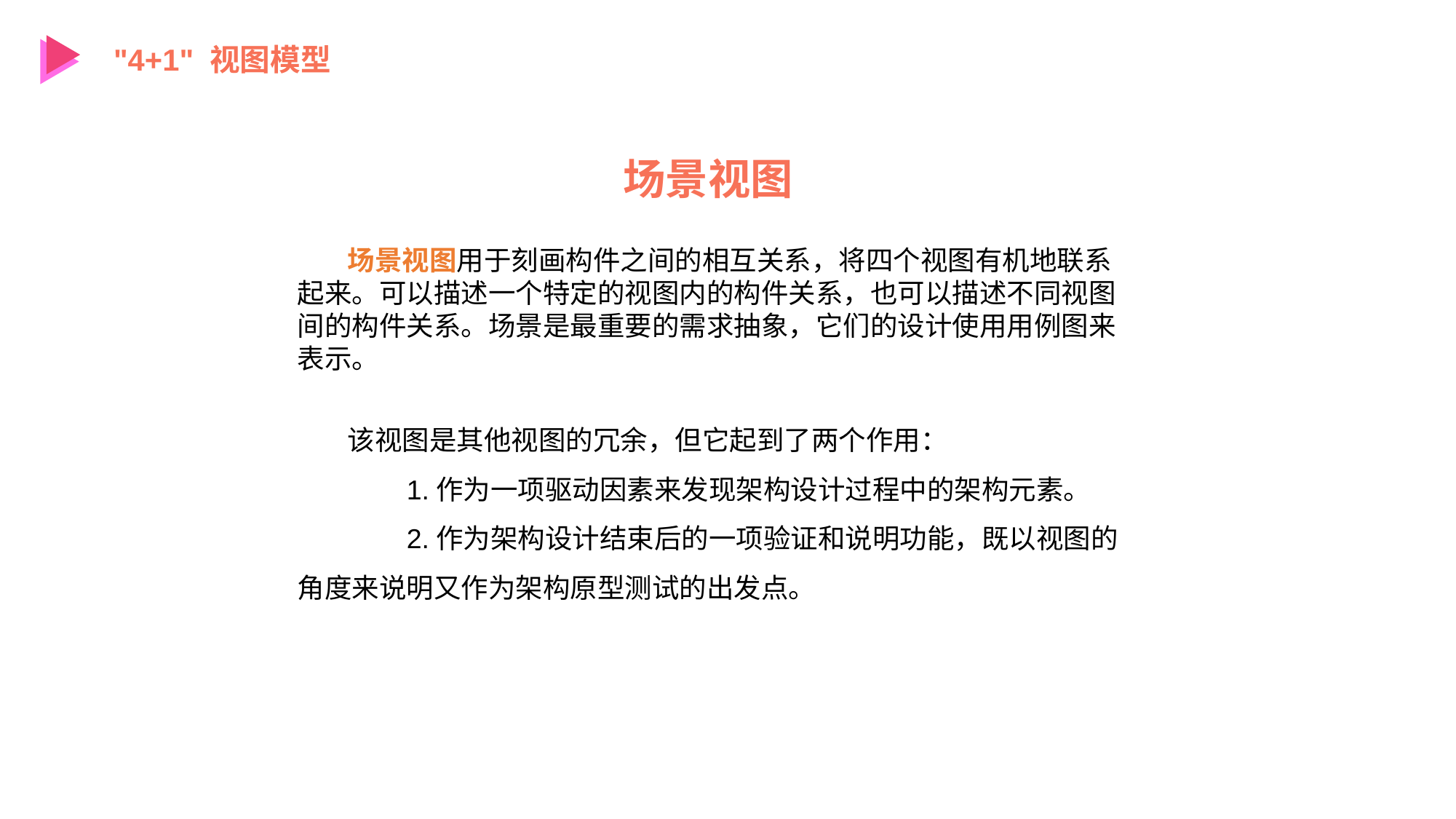

"4+1" 视图模型

场景视图
       场景视图用于刻画构件之间的相互关系，将四个视图有机地联系起来。可以描述一个特定的视图内的构件关系，也可以描述不同视图间的构件关系。场景是最重要的需求抽象，它们的设计使用用例图来表示。

       该视图是其他视图的冗余，但它起到了两个作用：
	1.作为一项驱动因素来发现架构设计过程中的架构元素。
	2.作为架构设计结束后的一项验证和说明功能，既以视图的角度来说明又作为架构原型测试的出发点。